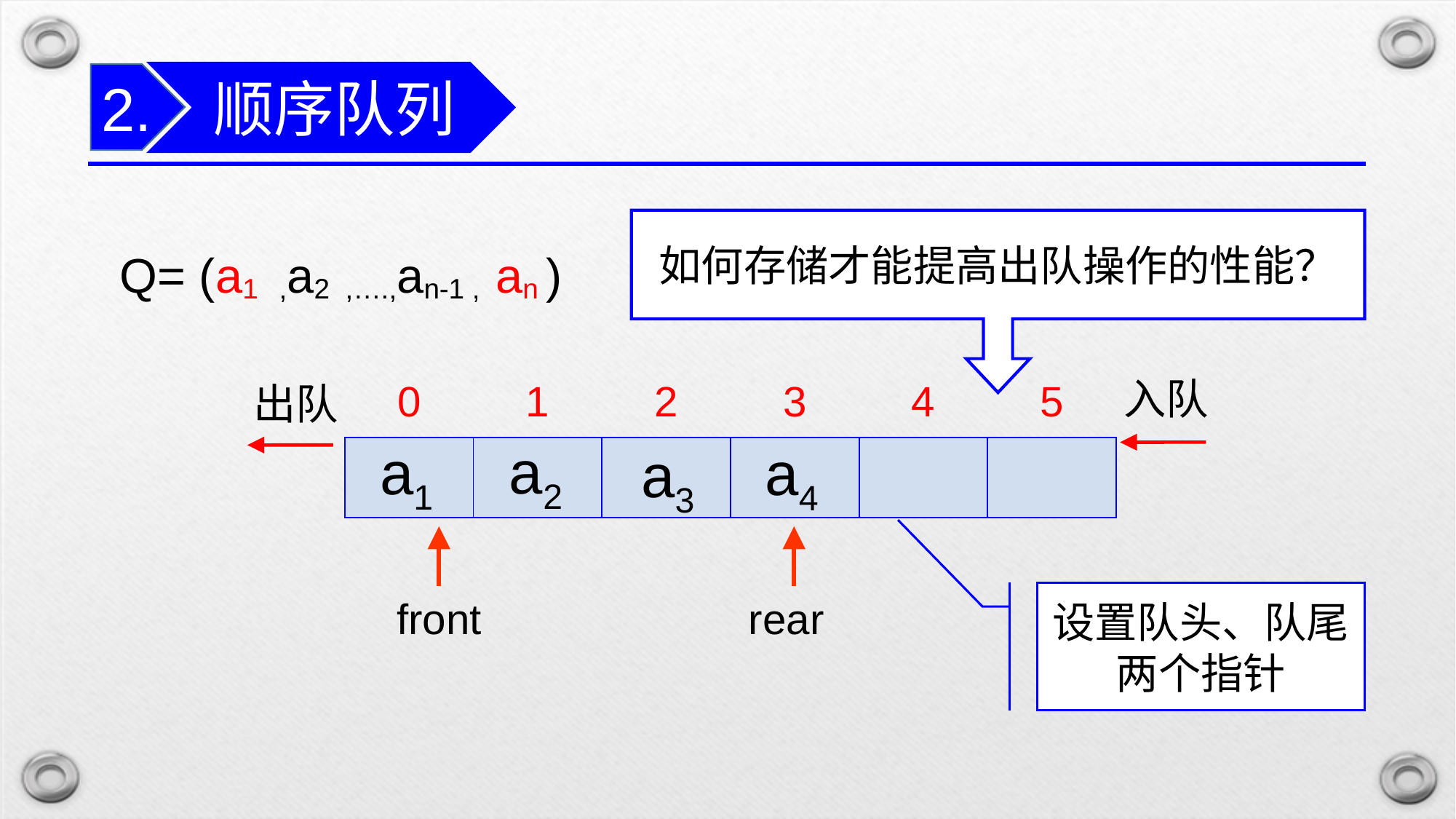

顺序队列

2.
如何存储才能提高出队操作的性能？
Q= (a1  ,a2  ,….,an-1 ,  an )
| 0 | 1 | 2 | 3 | 4 | 5 |
| --- | --- | --- | --- | --- | --- |
|  |  |  |  |  |  |
入队
出队
a2
a1
a4
a3

front
设置队头、队尾两个指针
rear